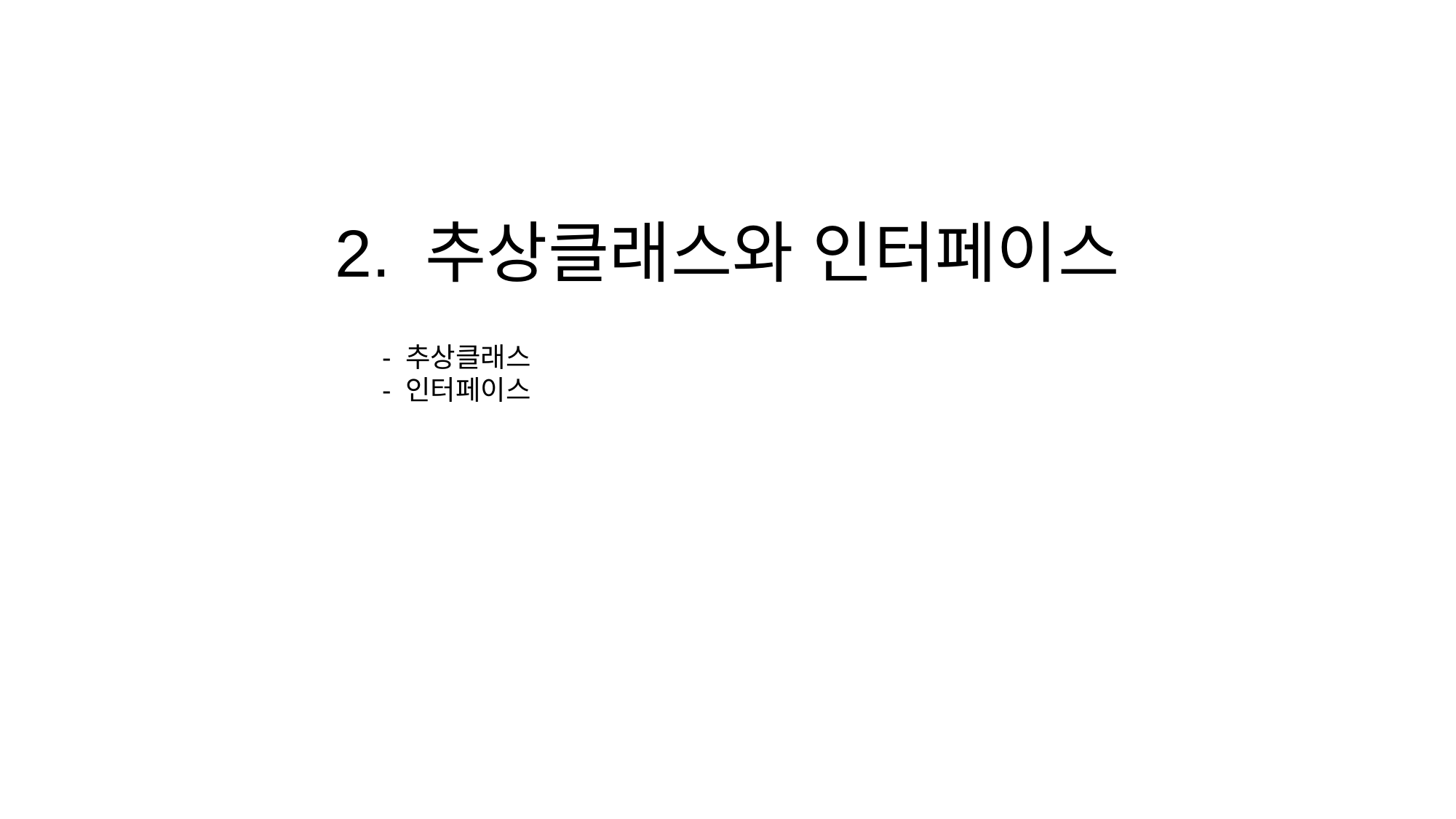

# 2. 추상클래스와 인터페이스
 - 추상클래스
 - 인터페이스